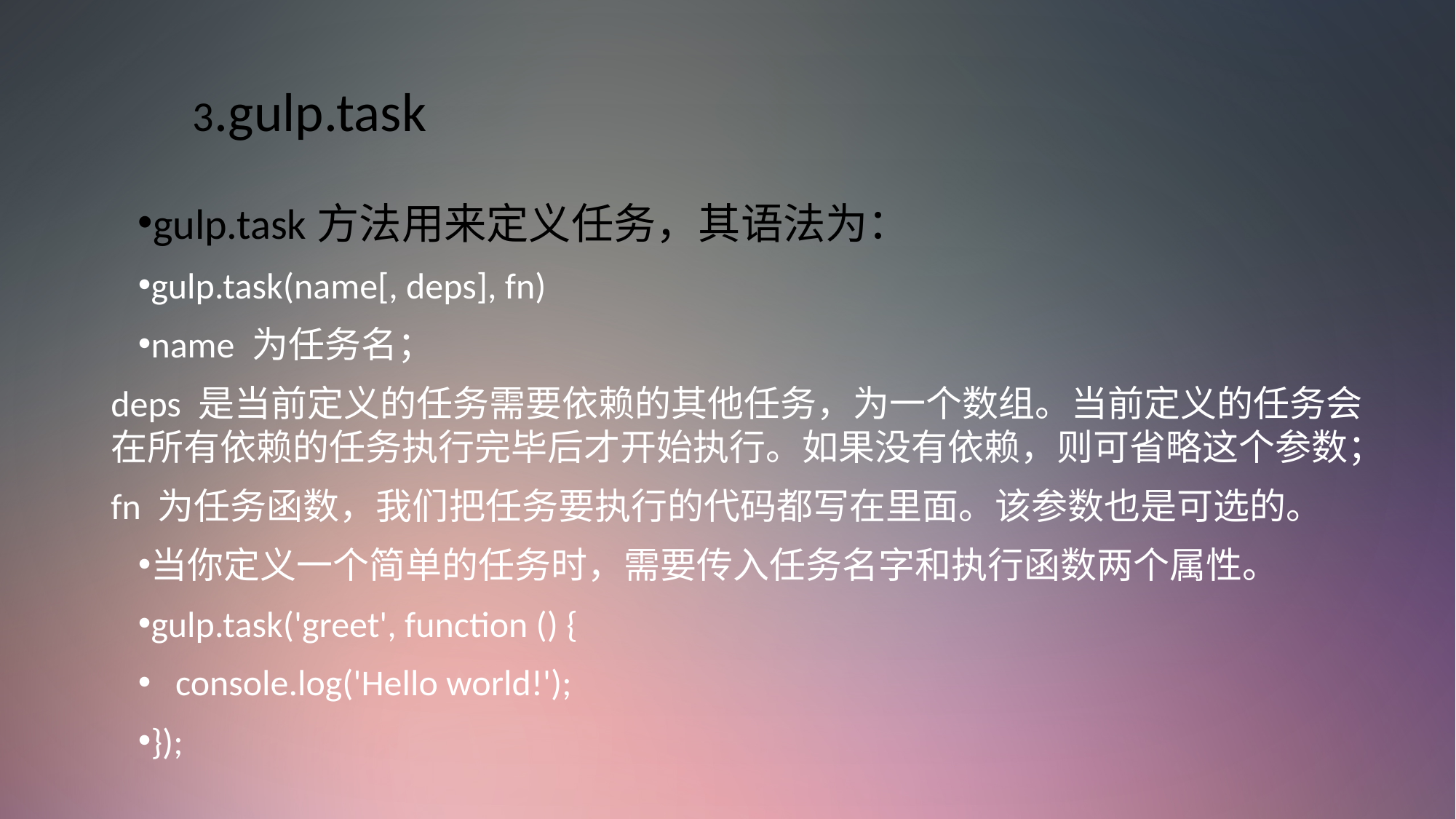

# 3.gulp.task
gulp.task方法用来定义任务，其语法为：
gulp.task(name[, deps], fn)
name 为任务名；
deps 是当前定义的任务需要依赖的其他任务，为一个数组。当前定义的任务会在所有依赖的任务执行完毕后才开始执行。如果没有依赖，则可省略这个参数；
fn 为任务函数，我们把任务要执行的代码都写在里面。该参数也是可选的。
当你定义一个简单的任务时，需要传入任务名字和执行函数两个属性。
gulp.task('greet', function () {
   console.log('Hello world!');
});